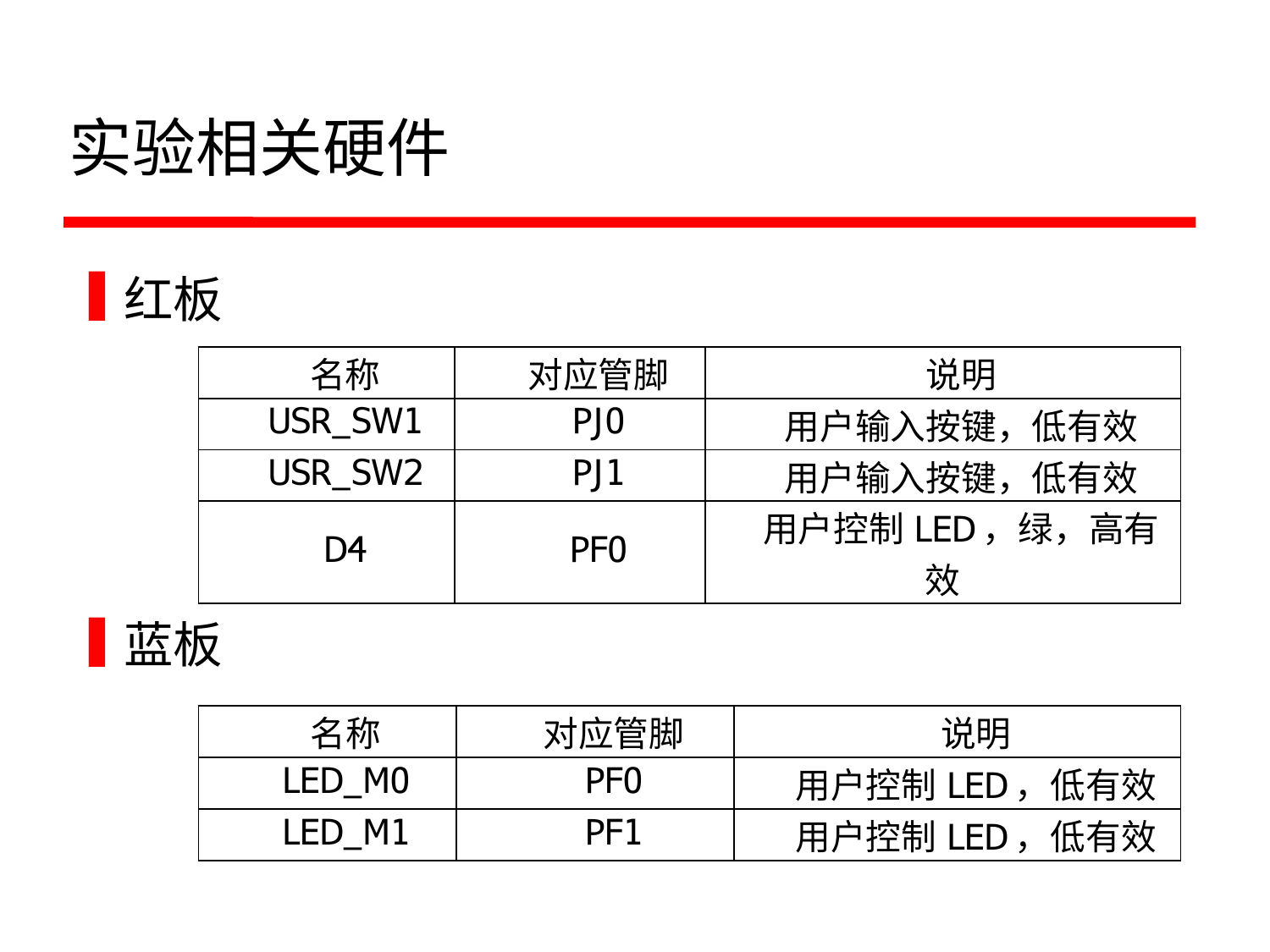

# 实验相关硬件
红板

蓝板
| 名称 | 对应管脚 | 说明 |
| --- | --- | --- |
| USR\_SW1 | PJ0 | 用户输入按键，低有效 |
| USR\_SW2 | PJ1 | 用户输入按键，低有效 |
| D4 | PF0 | 用户控制LED，绿，高有效 |
| 名称 | 对应管脚 | 说明 |
| --- | --- | --- |
| LED\_M0 | PF0 | 用户控制LED，低有效 |
| LED\_M1 | PF1 | 用户控制LED，低有效 |